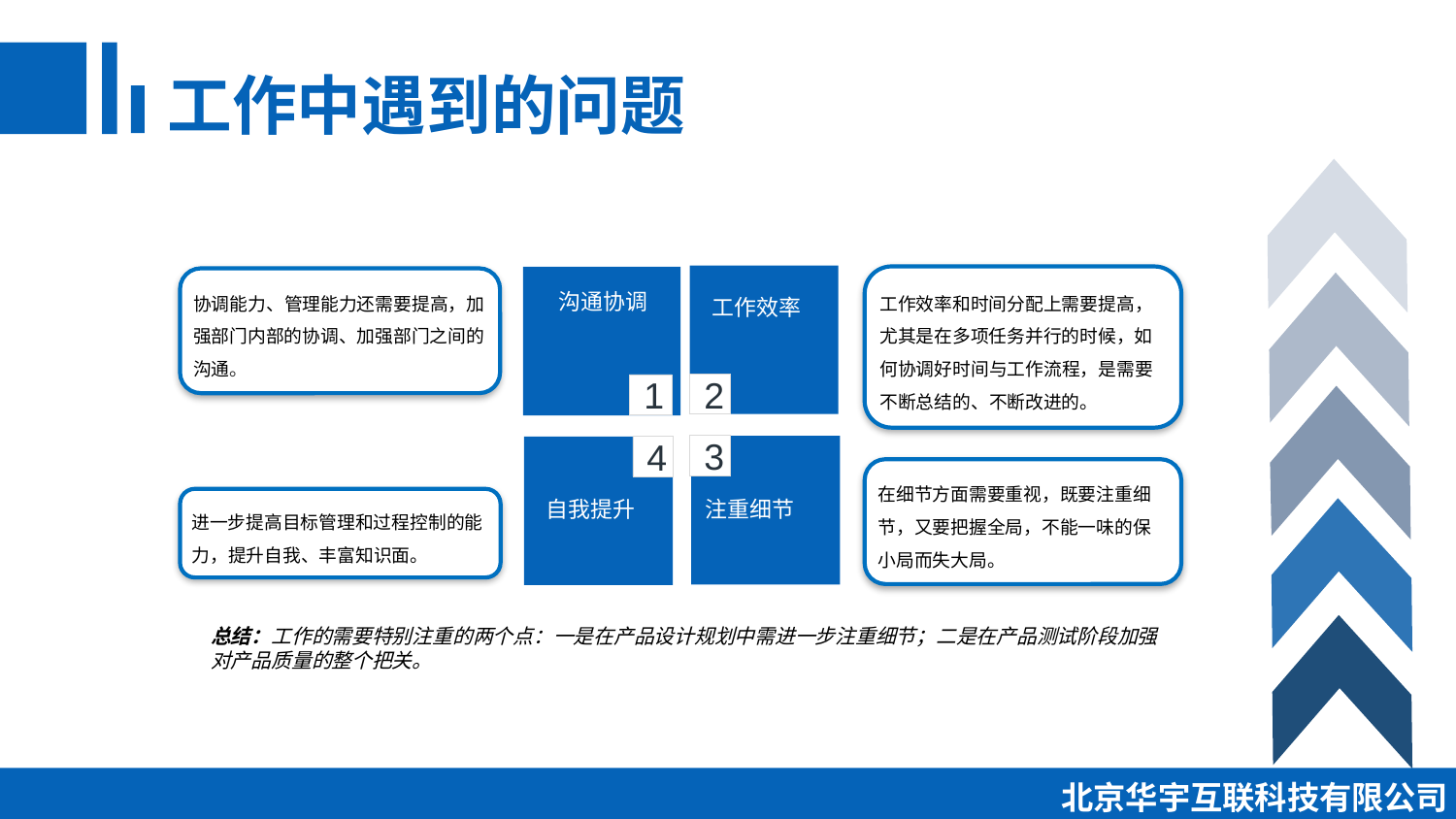

工作中遇到的问题

2
工作效率
工作效率和时间分配上需要提高，尤其是在多项任务并行的时候，如何协调好时间与工作流程，是需要不断总结的、不断改进的。

1
沟通协调
协调能力、管理能力还需要提高，加强部门内部的协调、加强部门之间的沟通。
3

注重细节

4
自我提升
在细节方面需要重视，既要注重细节，又要把握全局，不能一味的保小局而失大局。
进一步提高目标管理和过程控制的能力，提升自我、丰富知识面。
总结：工作的需要特别注重的两个点：一是在产品设计规划中需进一步注重细节；二是在产品测试阶段加强对产品质量的整个把关。

北京华宇互联科技有限公司